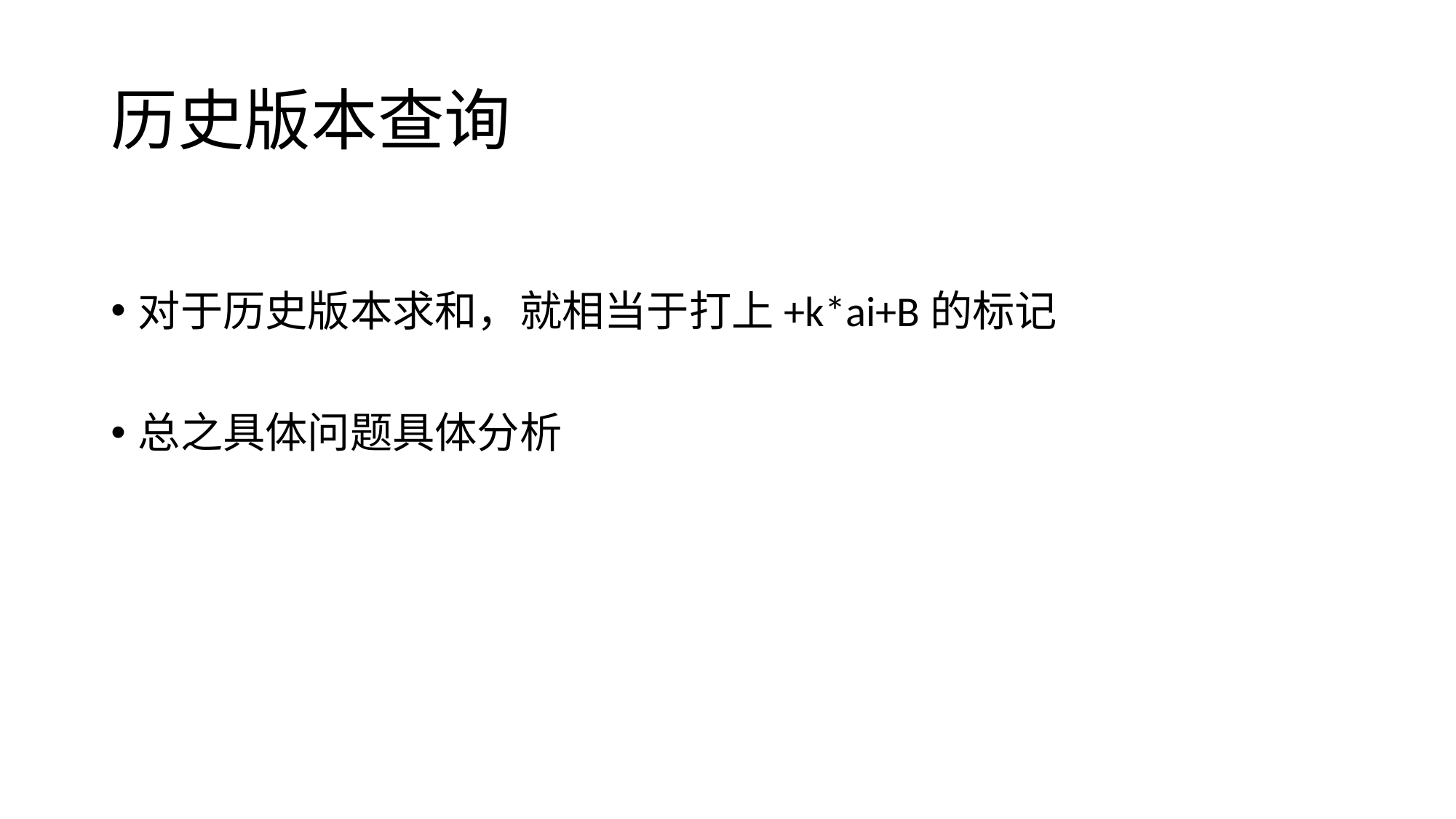

# 历史版本查询

对于历史版本求和，就相当于打上+k*ai+B的标记

总之具体问题具体分析